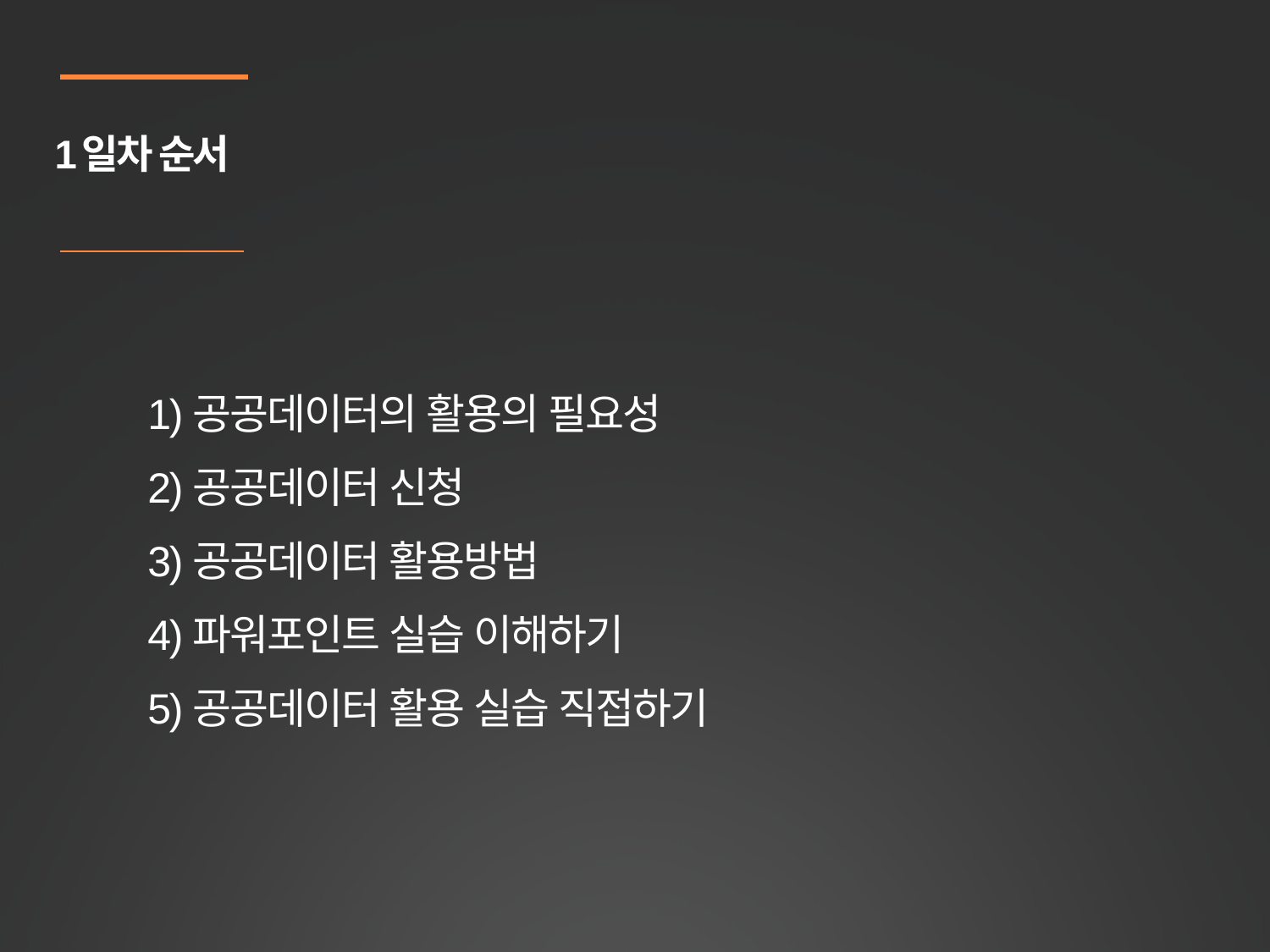

1일차 순서
1)공공데이터의 활용의 필요성
2)공공데이터 신청
3)공공데이터 활용방법
4)파워포인트 실습 이해하기
5)공공데이터 활용 실습 직접하기